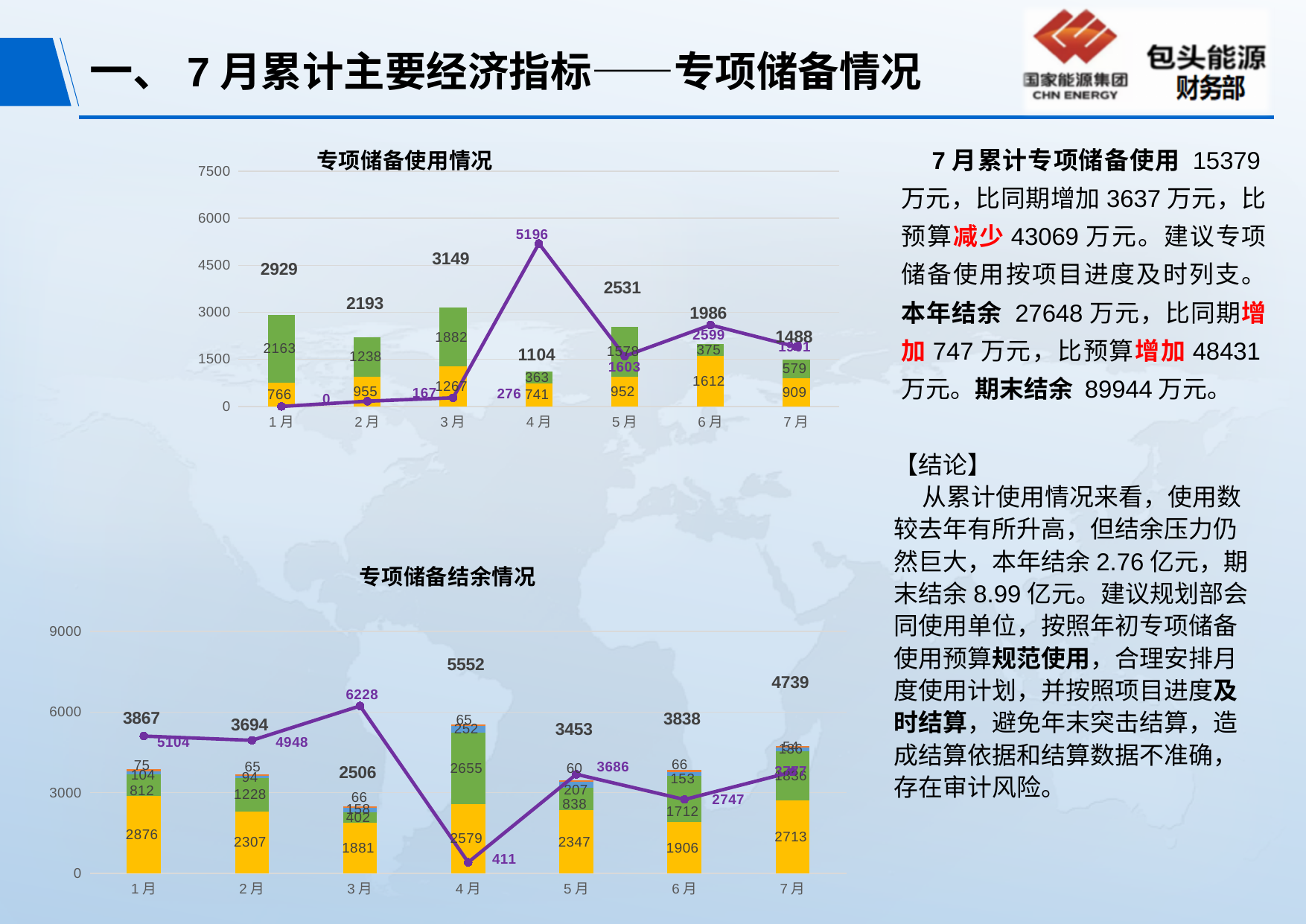

# 一、7月累计主要经济指标——专项储备情况

### Chart: 专项储备使用情况

| Category | 万利一矿 | 李家壕煤矿 | 水泉露天煤矿 | 神山露天煤矿 | 2024年 | 2023年 |
|---|---|---|---|---|---|---|
| 1月 | 766.35 | 2162.92 | 0.0 | 0.0 | 2929.27 | 0.0 |
| 2月 | 954.56 | 1238.32 | 0.0 | 0.0 | 2192.88 | 166.99 |
| 3月 | 1267.42 | 1881.71 | 0.0 | 0.0 | 3149.13 | 275.83 |
| 4月 | 740.99 | 362.84 | 0.0 | 0.0 | 1103.83 | 5196.4 |
| 5月 | 952.23 | 1578.3 | 0.0 | 0.0 | 2530.53 | 1602.62 |
| 6月 | 1611.61 | 374.59 | 0.0 | 0.0 | 1986.2 | 2599.0 |
| 7月 | 908.84 | 578.72 | 0.0 | 0.0 | 1487.56 | 1901.32 |
    7月累计专项储备使用 15379万元，比同期增加3637万元，比预算减少43069万元。建议专项储备使用按项目进度及时列支。本年结余 27648万元，比同期增加747万元，比预算增加48431万元。期末结余 89944万元。

【结论】
    从累计使用情况来看，使用数较去年有所升高，但结余压力仍然巨大，本年结余2.76亿元，期末结余8.99亿元。建议规划部会同使用单位，按照年初专项储备使用预算规范使用，合理安排月度使用计划，并按照项目进度及时结算，避免年末突击结算，造成结算依据和结算数据不准确，存在审计风险。

### Chart: 专项储备结余情况

| Category | 万利一矿 | 李家壕煤矿 | 水泉露天煤矿 | 神山露天煤矿 | 2024年 | 2023年 |
|---|---|---|---|---|---|---|
| 1月 | 2875.61 | 812.42 | 104.16 | 74.83 | 3867.02 | 5104.26 |
| 2月 | 2307.09 | 1227.5 | 94.08 | 65.45 | 3694.12 | 4948.47 |
| 3月 | 1880.77 | 401.73 | 157.59 | 65.52 | 2505.61 | 6227.89 |
| 4月 | 2579.13 | 2655.42 | 252.39 | 64.78 | 5551.72 | 411.139999999999 |
| 5月 | 2347.4 | 837.6 | 207.48 | 60.07 | 3452.55 | 3685.84 |
| 6月 | 1906.36 | 1712.24 | 153.4 | 66.02 | 3838.02 | 2746.55 |
| 7月 | 2713.0863 | 1836.0295 | 135.83404 | 53.927175 | 4738.877015 | 3776.86 |
20